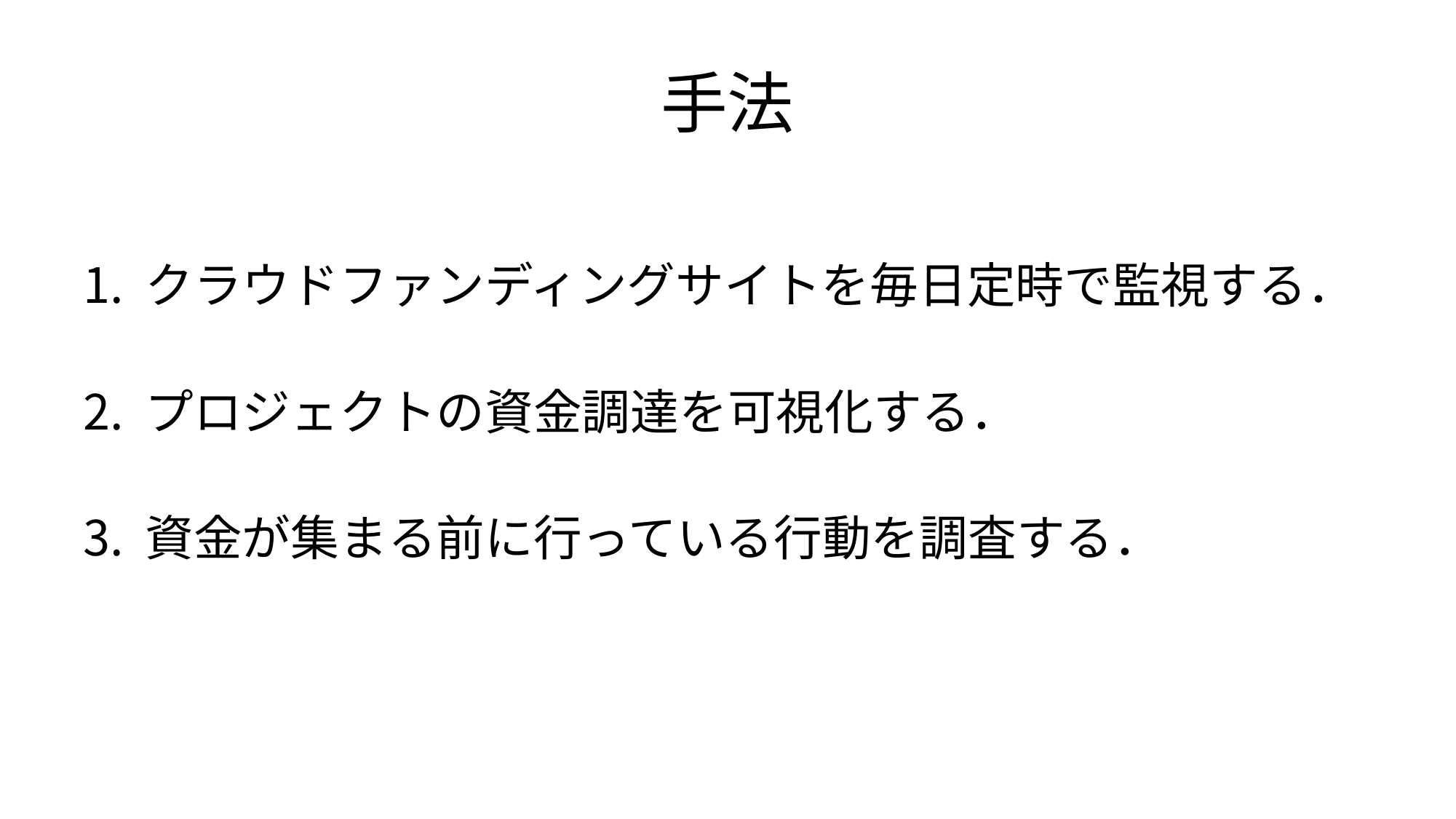

# 手法
クラウドファンディングサイトを毎日定時で監視する．
プロジェクトの資金調達を可視化する．
資金が集まる前に行っている行動を調査する．